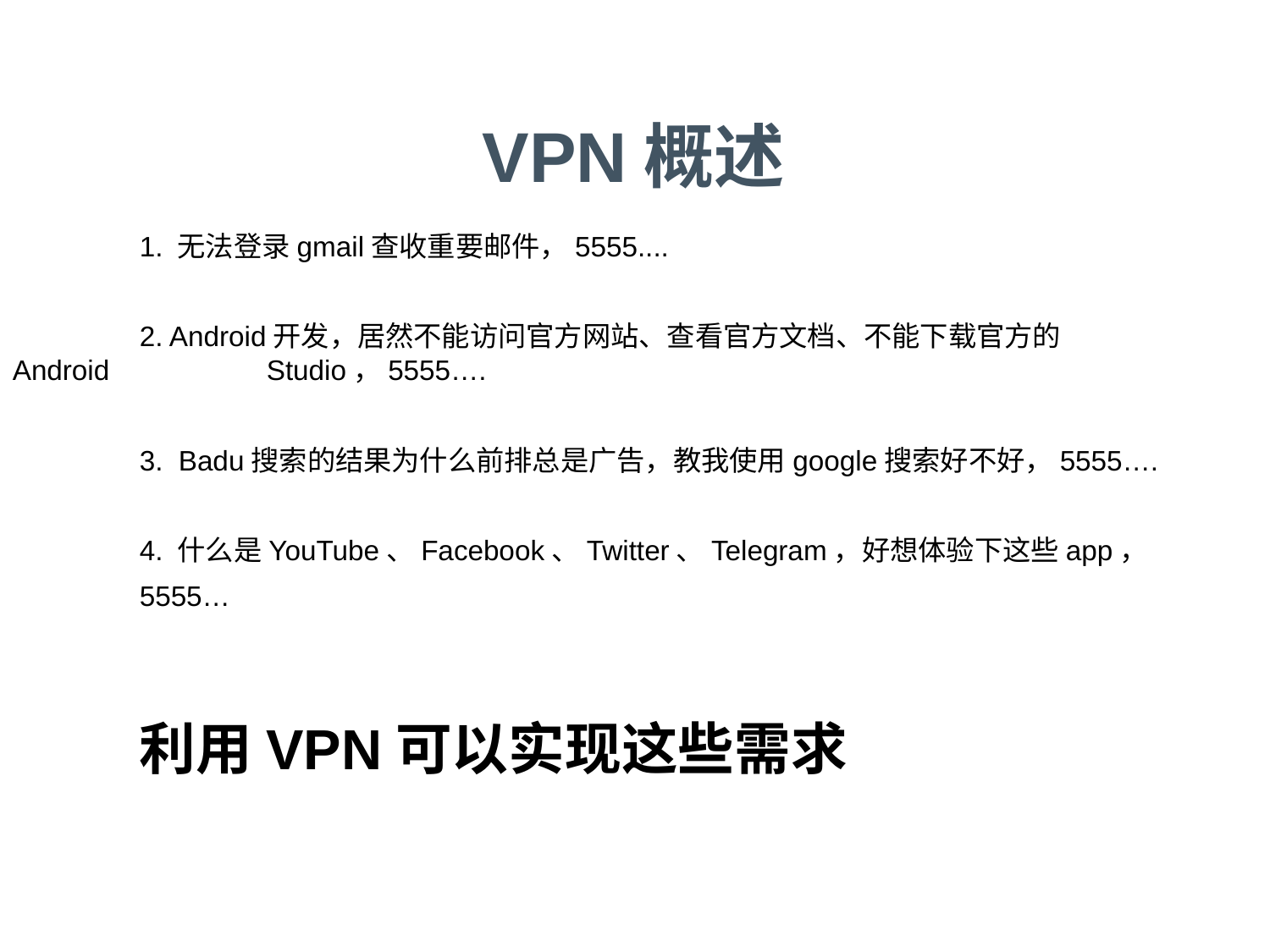

VPN概述
	1. 无法登录gmail查收重要邮件，5555....

	2. Android开发，居然不能访问官方网站、查看官方文档、不能下载官方的Android 		Studio，5555….

	3.  Badu搜索的结果为什么前排总是广告，教我使用google搜索好不好，5555….

	4. 什么是YouTube、Facebook、Twitter、Telegram，好想体验下这些app，
	5555…

	利用VPN可以实现这些需求